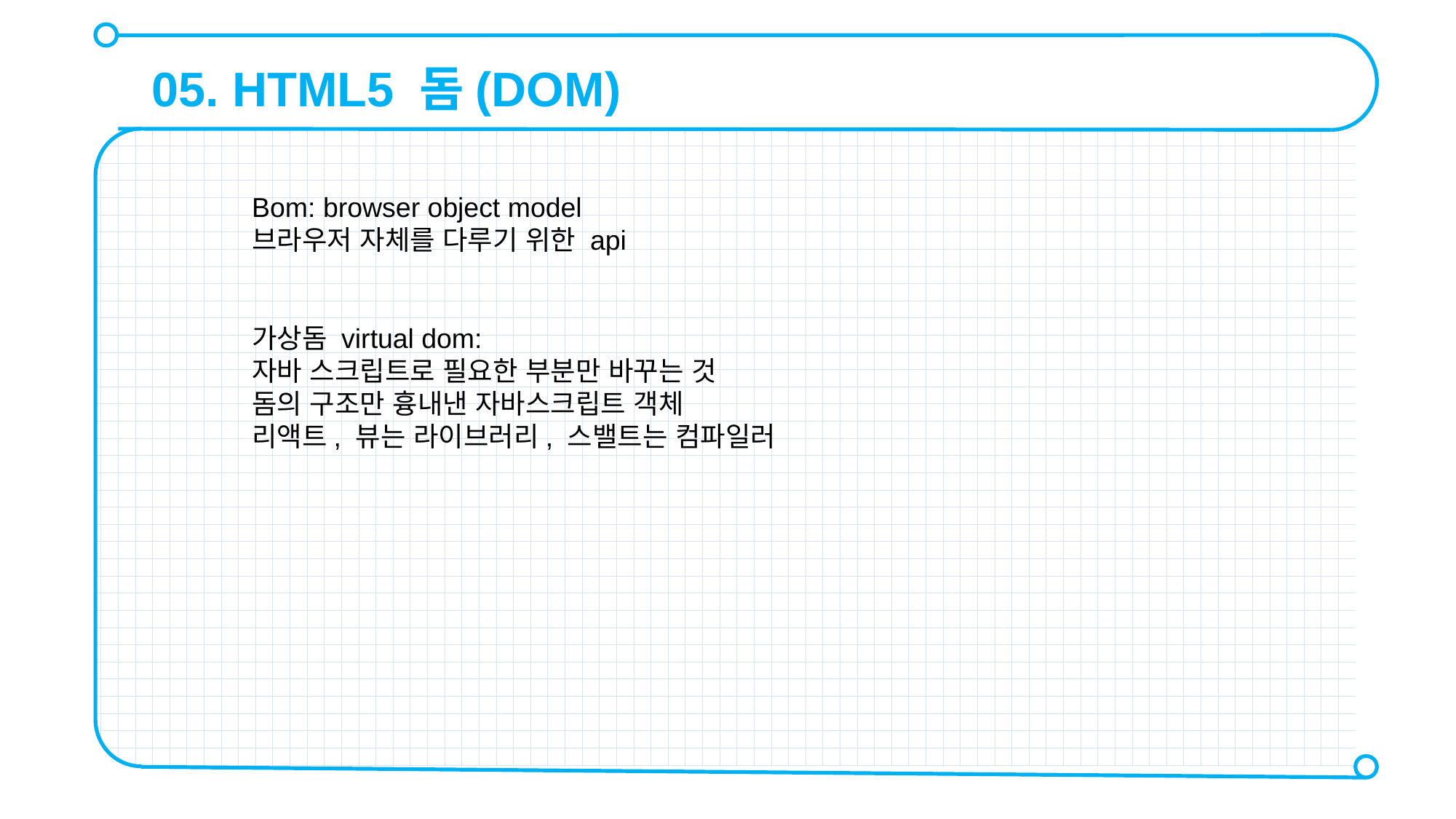

05. HTML5 돔(DOM)
Bom: browser object model
브라우저 자체를 다루기 위한 api

가상돔 virtual dom:
자바 스크립트로 필요한 부분만 바꾸는 것
돔의 구조만 흉내낸 자바스크립트 객체
리액트, 뷰는 라이브러리, 스밸트는 컴파일러